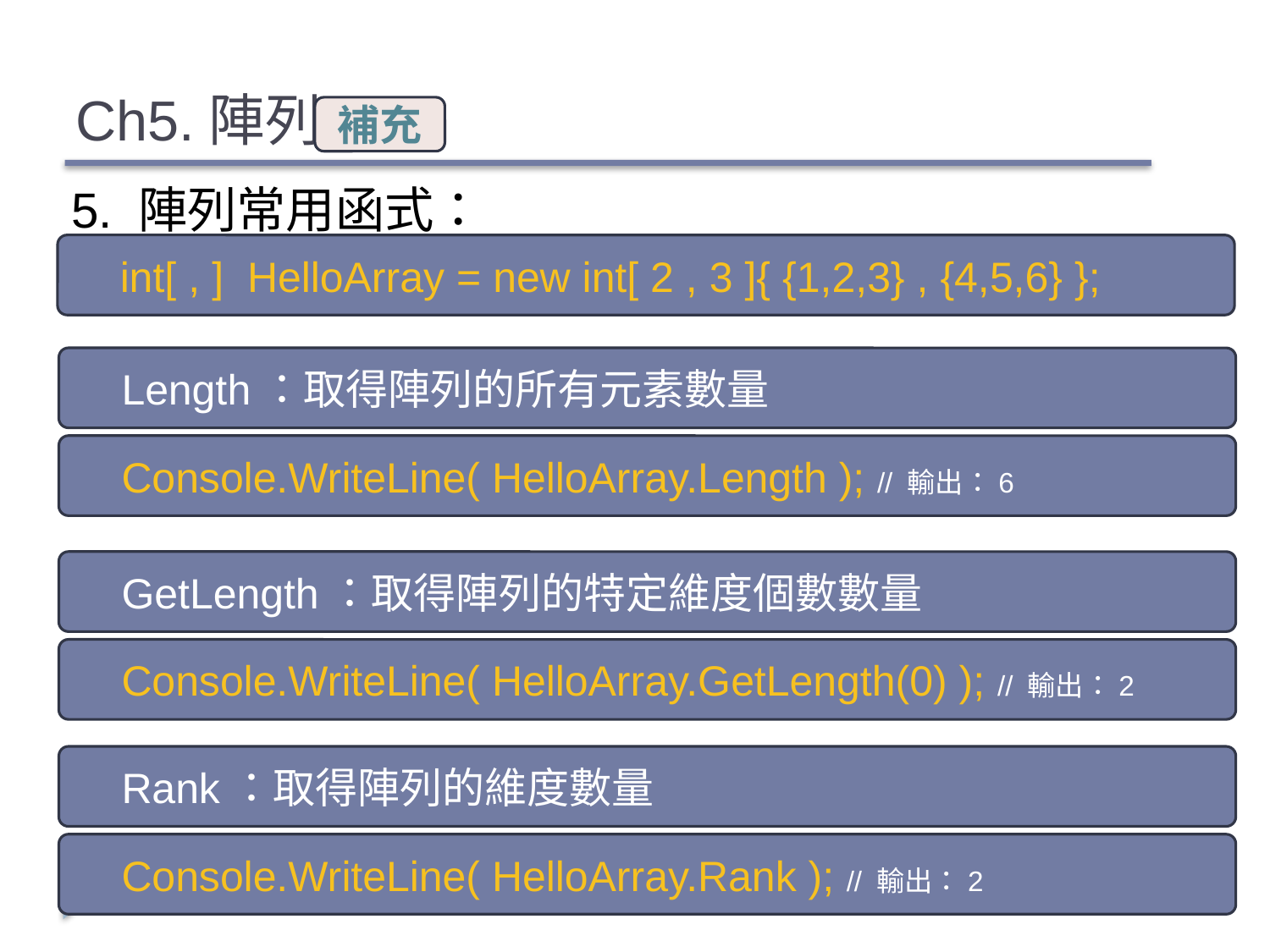

# Ch5.陣列
補充
5. 陣列常用函式：
    int[ , ]  HelloArray = new int[ 2 , 3 ]{ {1,2,3} , {4,5,6} };
    Length：取得陣列的所有元素數量
    Console.WriteLine( HelloArray.Length ); // 輸出：6
    GetLength：取得陣列的特定維度個數數量
    Console.WriteLine( HelloArray.GetLength(0) ); // 輸出：2
    Rank：取得陣列的維度數量
    Console.WriteLine( HelloArray.Rank ); // 輸出：2